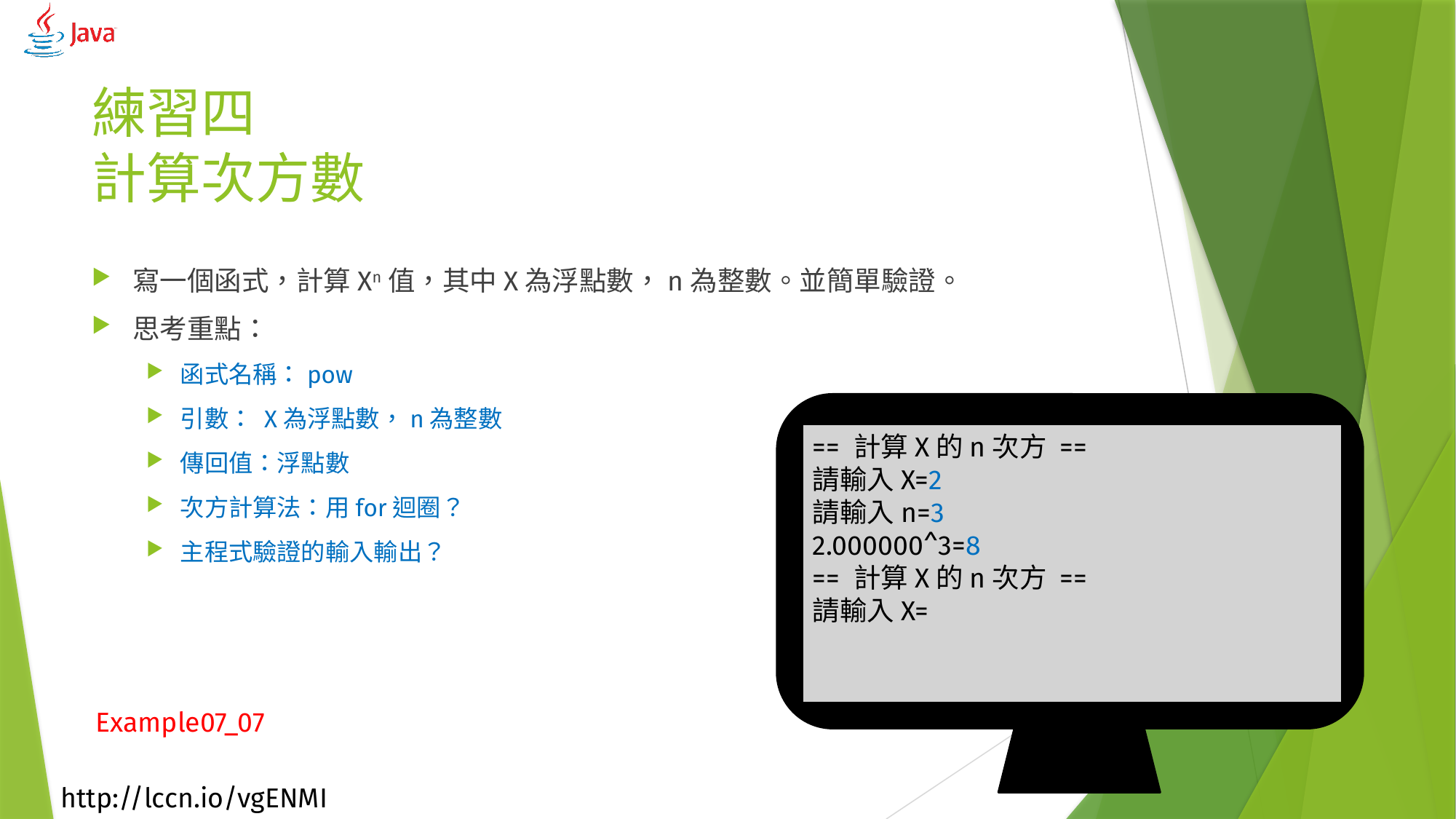

# 練習四 計算次方數
寫一個函式，計算Xn值，其中X為浮點數，n為整數。並簡單驗證。
思考重點：
函式名稱：pow
引數： X為浮點數，n為整數
傳回值：浮點數
次方計算法：用for迴圈？
主程式驗證的輸入輸出？

== 計算X的n次方 ==
請輸入X=2
請輸入n=3
2.000000^3=8
== 計算X的n次方 ==
請輸入X=

Example07_07